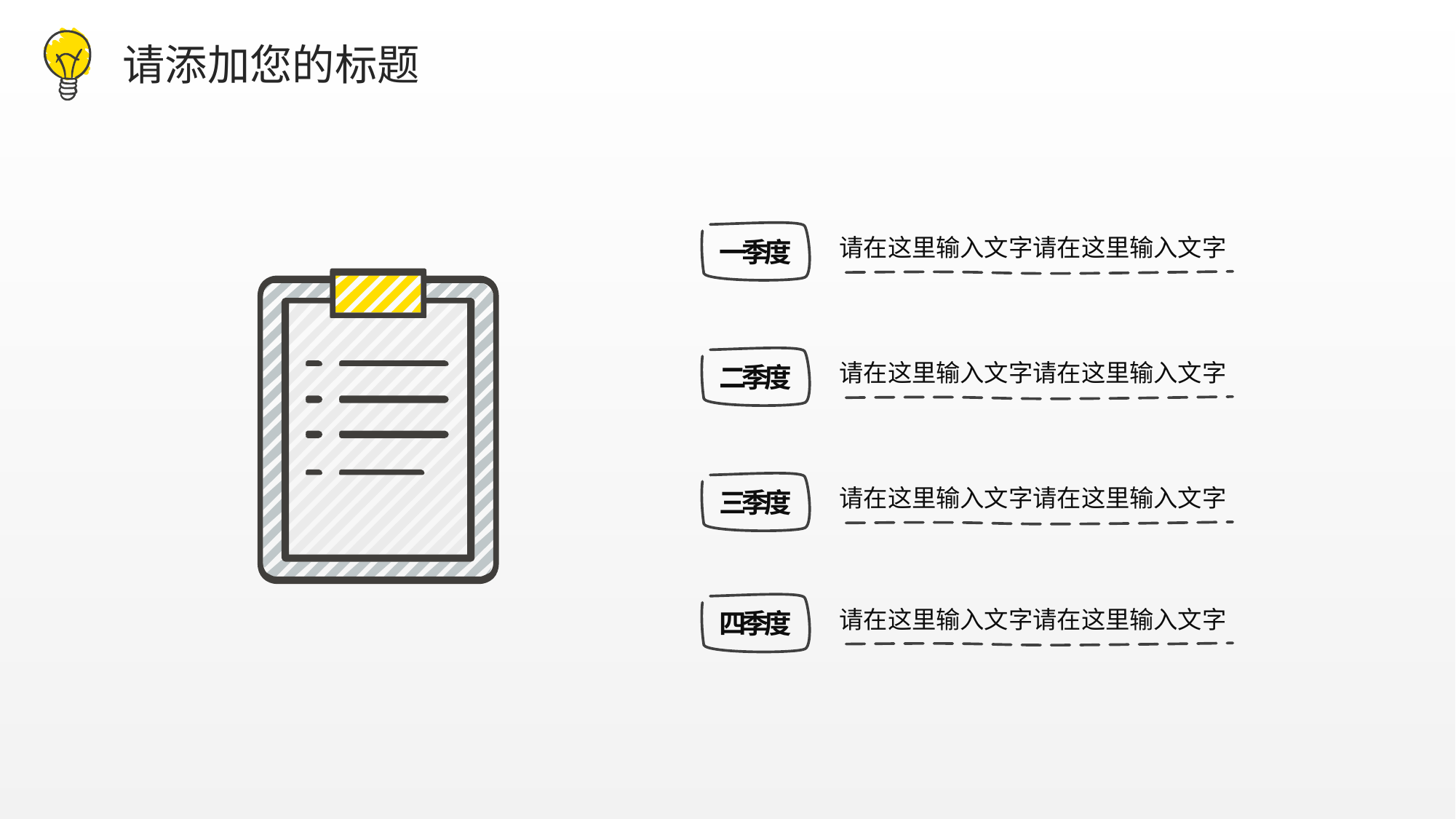

请添加您的标题
请在这里输入文字请在这里输入文字
一季度

请在这里输入文字请在这里输入文字
二季度

请在这里输入文字请在这里输入文字
三季度

请在这里输入文字请在这里输入文字
四季度